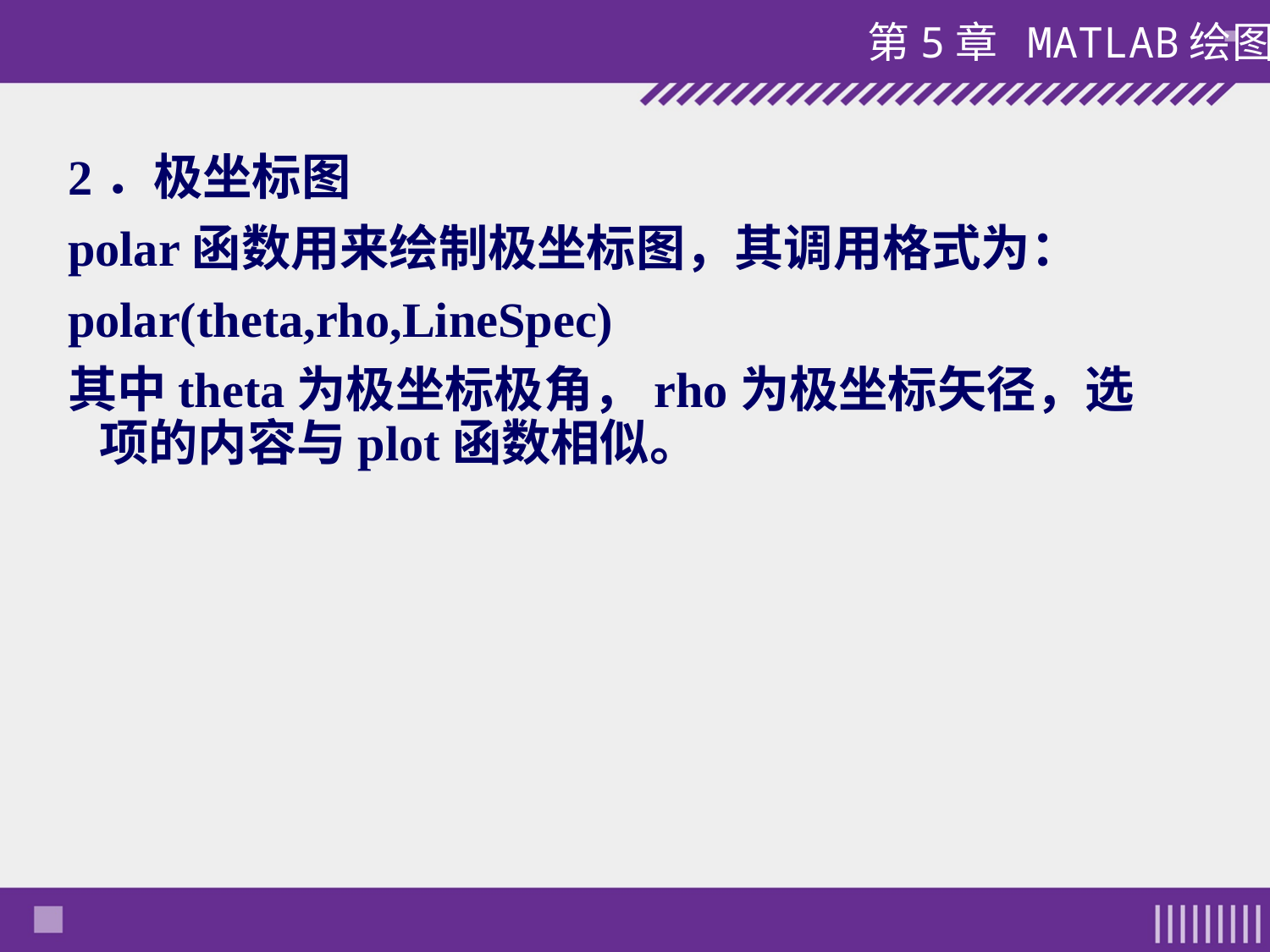

#
2．极坐标图
polar函数用来绘制极坐标图，其调用格式为：
polar(theta,rho,LineSpec)
其中theta为极坐标极角，rho为极坐标矢径，选项的内容与plot函数相似。